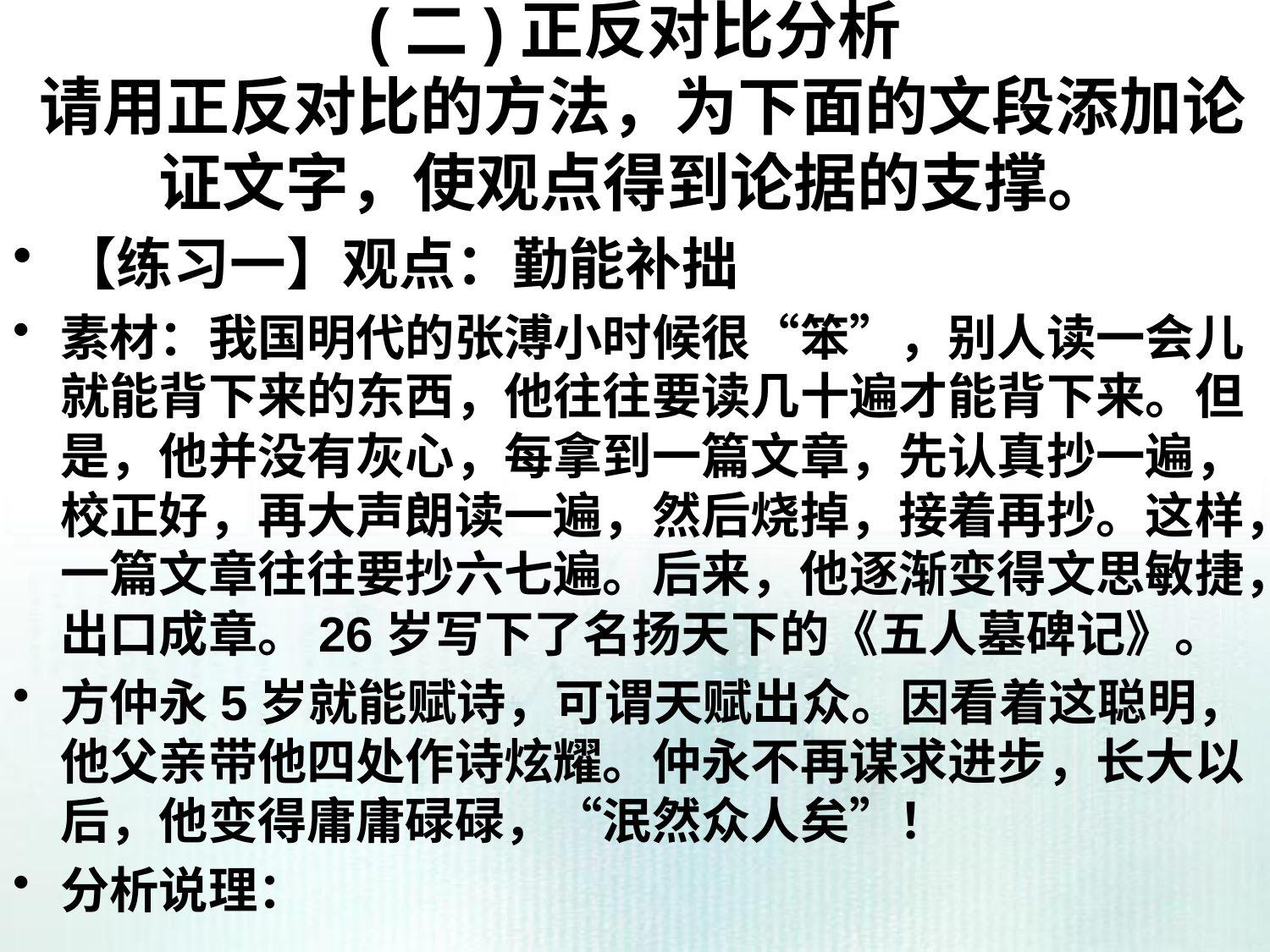

# (二)正反对比分析  请用正反对比的方法，为下面的文段添加论证文字，使观点得到论据的支撑。
【练习一】观点：勤能补拙
素材：我国明代的张溥小时候很“笨”，别人读一会儿就能背下来的东西，他往往要读几十遍才能背下来。但是，他并没有灰心，每拿到一篇文章，先认真抄一遍，校正好，再大声朗读一遍，然后烧掉，接着再抄。这样，一篇文章往往要抄六七遍。后来，他逐渐变得文思敏捷，出口成章。26岁写下了名扬天下的《五人墓碑记》。
方仲永5岁就能赋诗，可谓天赋出众。因看着这聪明，他父亲带他四处作诗炫耀。仲永不再谋求进步，长大以后，他变得庸庸碌碌，“泯然众人矣”！
分析说理：